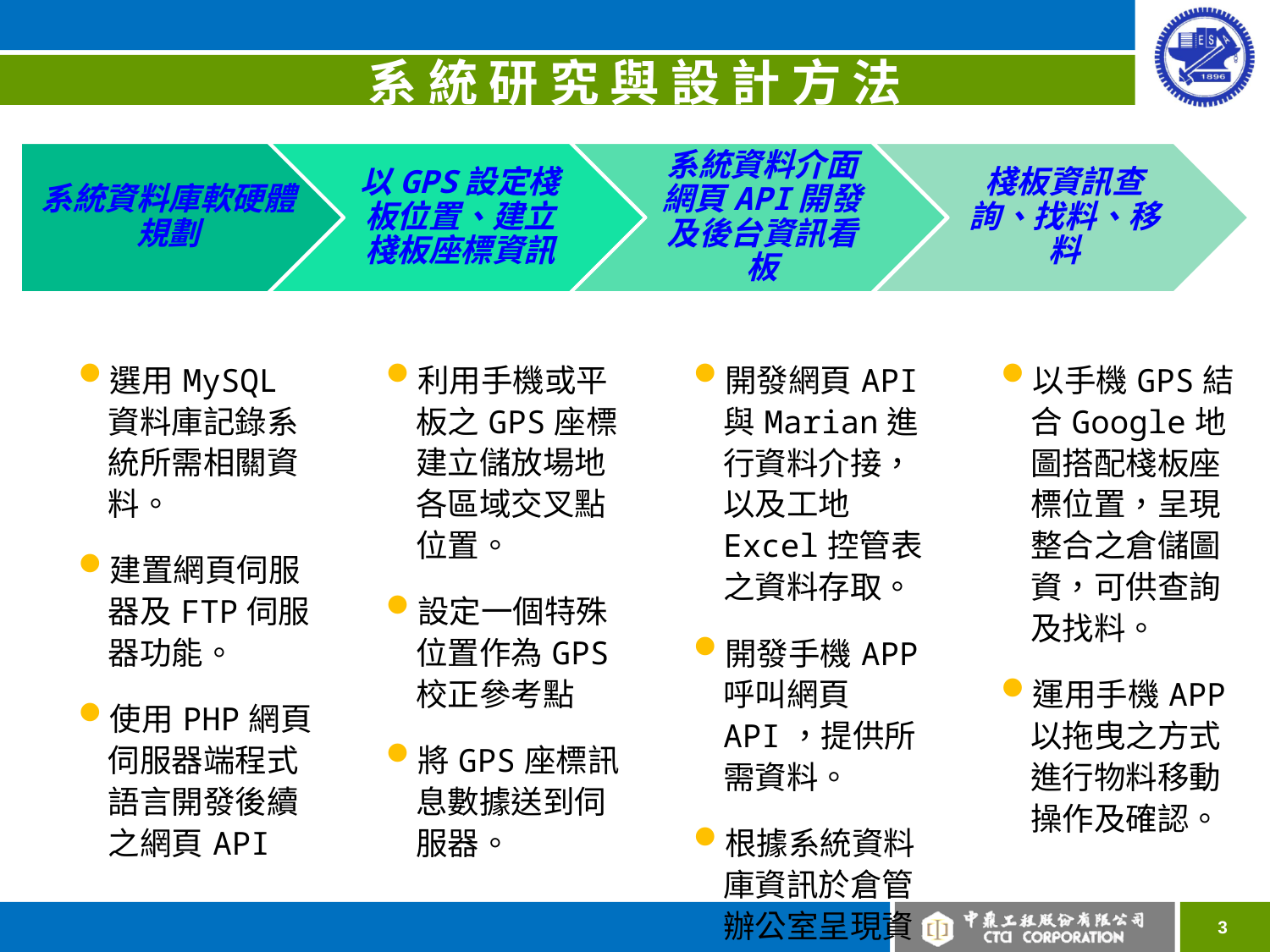

系 統 研 究 與 設 計 方 法
系統資料庫軟硬體規劃
以GPS設定棧板位置、建立棧板座標資訊
系統資料介面網頁API開發及後台資訊看板
棧板資訊查詢、找料、移料
| 選用MySQL資料庫記錄系統所需相關資料。 建置網頁伺服器及FTP伺服器功能。 使用PHP網頁伺服器端程式語言開發後續之網頁API | 利用手機或平板之GPS座標建立儲放場地各區域交叉點位置。 設定一個特殊位置作為GPS校正參考點 將GPS座標訊息數據送到伺服器。 | 開發網頁API與Marian進行資料介接，以及工地Excel控管表之資料存取。 開發手機APP呼叫網頁API，提供所需資料。 根據系統資料庫資訊於倉管辦公室呈現資訊看板 | 以手機GPS結合Google地圖搭配棧板座標位置，呈現整合之倉儲圖資，可供查詢及找料。 運用手機APP以拖曳之方式進行物料移動操作及確認。 |
| --- | --- | --- | --- |